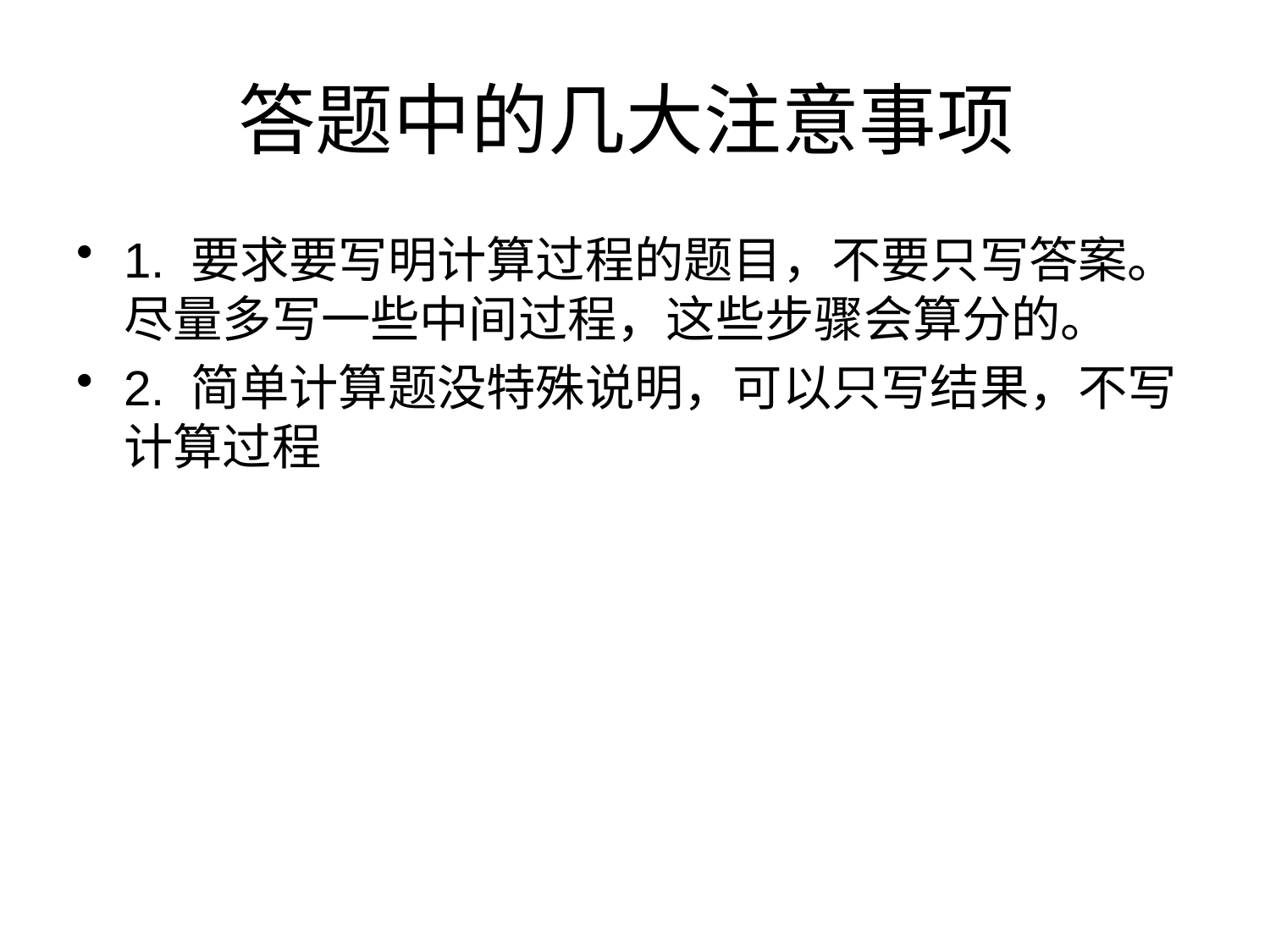

# 答题中的几大注意事项
1. 要求要写明计算过程的题目，不要只写答案。尽量多写一些中间过程，这些步骤会算分的。
2. 简单计算题没特殊说明，可以只写结果，不写计算过程